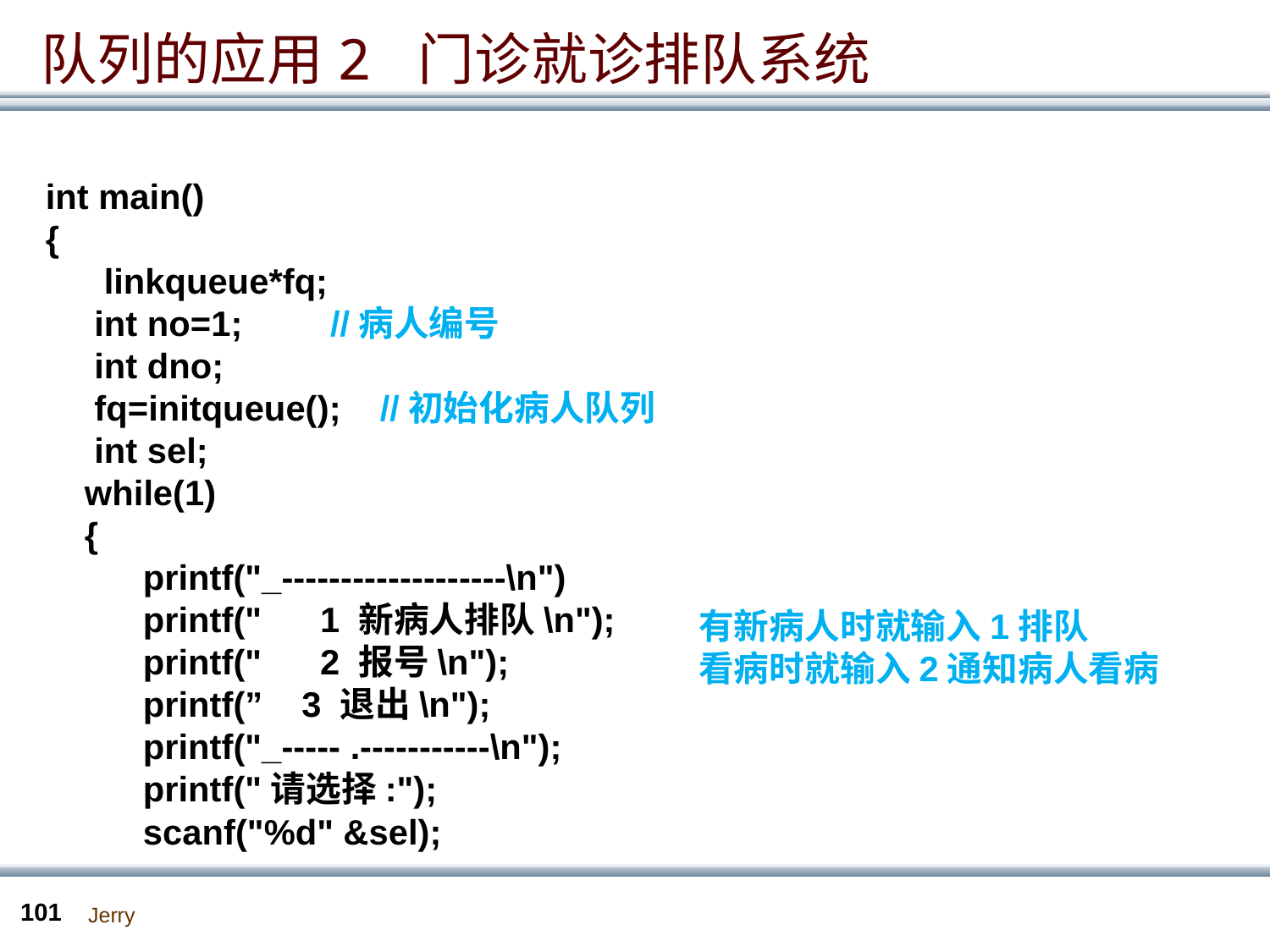

# 队列的应用2 门诊就诊排队系统
int main()
{
      linkqueue*fq;
     int no=1;         //病人编号
     int dno;
     fq=initqueue();    //初始化病人队列
     int sel;
    while(1)
    {
          printf("_-------------------\n")
          printf("      1 新病人排队\n");
          printf("      2 报号\n");
          printf(”    3 退出\n");
          printf("_----- .-----------\n");
          printf("请选择:");
          scanf("%d" &sel);
有新病人时就输入1排队
看病时就输入2通知病人看病